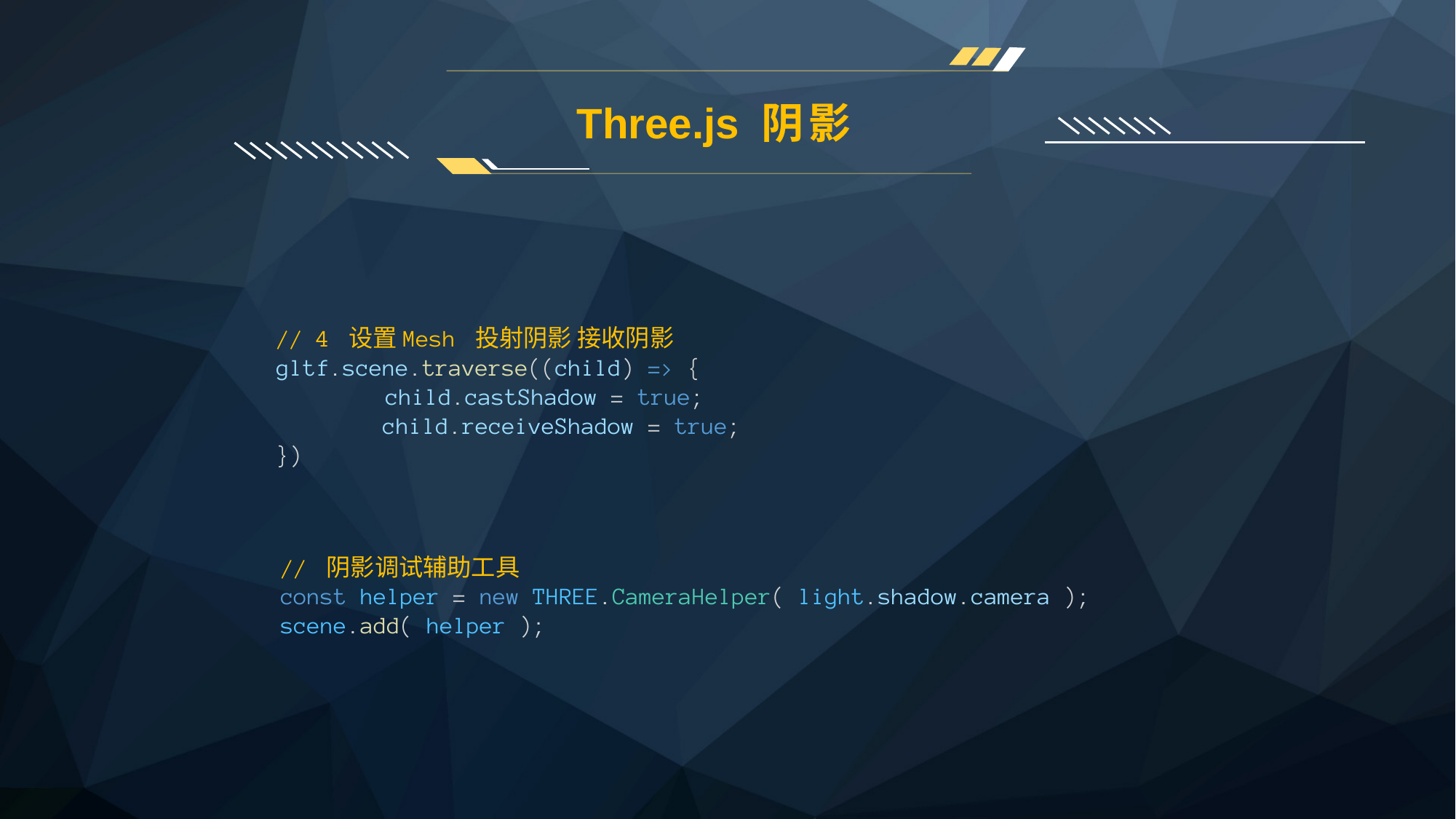

Three.js 阴影

// 4 设置Mesh 投射阴影 接收阴影
gltf.scene.traverse((child) => {
	child.castShadow = true;
        child.receiveShadow = true;
})
// 阴影调试辅助工具
const helper = new THREE.CameraHelper( light.shadow.camera );
scene.add( helper );